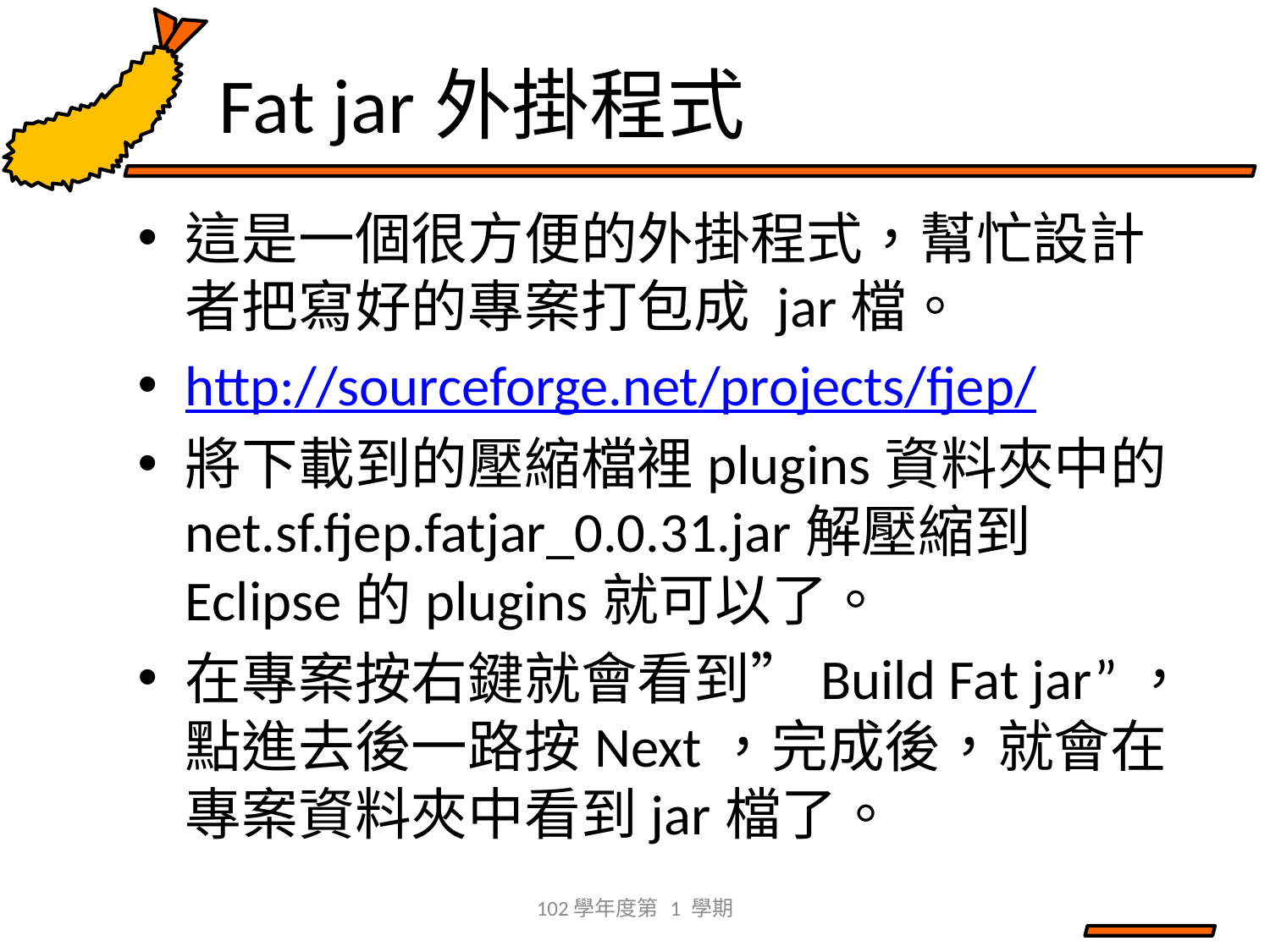

# Fat jar外掛程式
這是一個很方便的外掛程式，幫忙設計者把寫好的專案打包成 jar檔。
http://sourceforge.net/projects/fjep/
將下載到的壓縮檔裡plugins資料夾中的net.sf.fjep.fatjar_0.0.31.jar解壓縮到Eclipse的plugins就可以了。
在專案按右鍵就會看到”Build Fat jar”，點進去後一路按Next，完成後，就會在專案資料夾中看到jar檔了。

102學年度第 1 學期